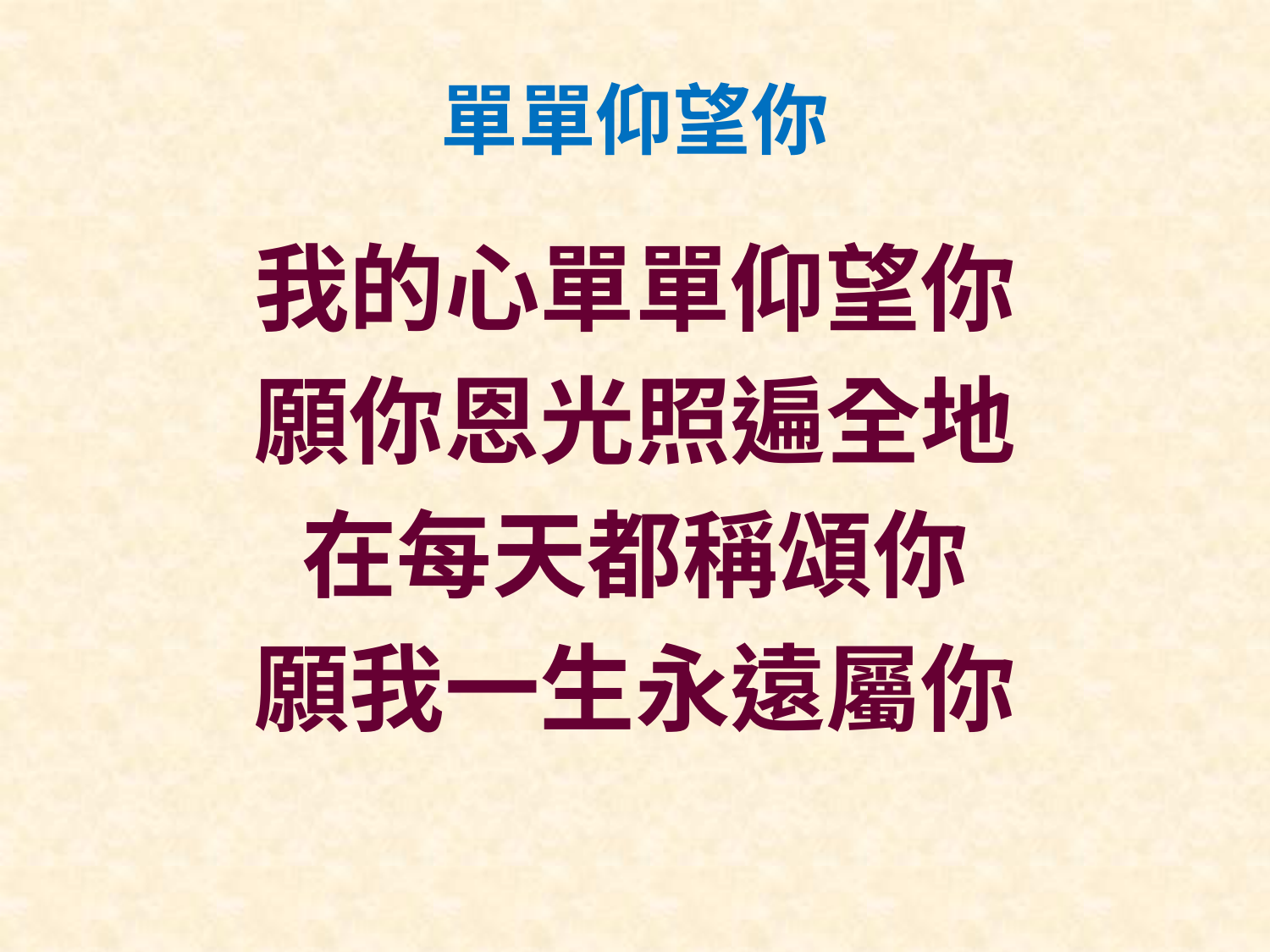

# 單單仰望你
我的心單單仰望你
願你恩光照遍全地
在每天都稱頌你
願我一生永遠屬你